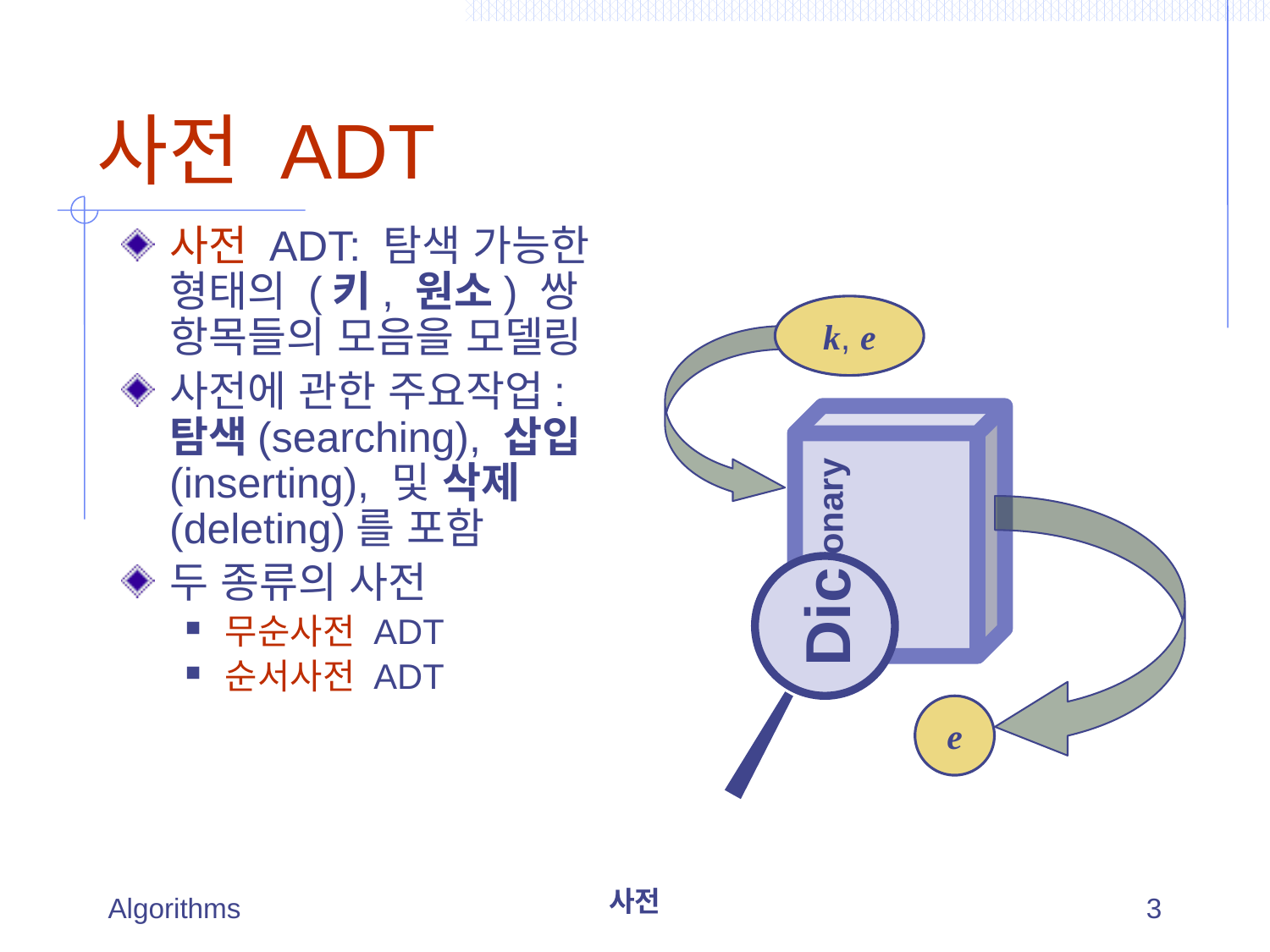

# 사전 ADT
사전 ADT: 탐색 가능한 형태의 (키, 원소) 쌍 항목들의 모음을 모델링
사전에 관한 주요작업: 탐색(searching), 삽입(inserting), 및 삭제(deleting)를 포함
두 종류의 사전
무순사전 ADT
순서사전 ADT
k, e

Dictionary

 Dic

e
Algorithms
사전
3